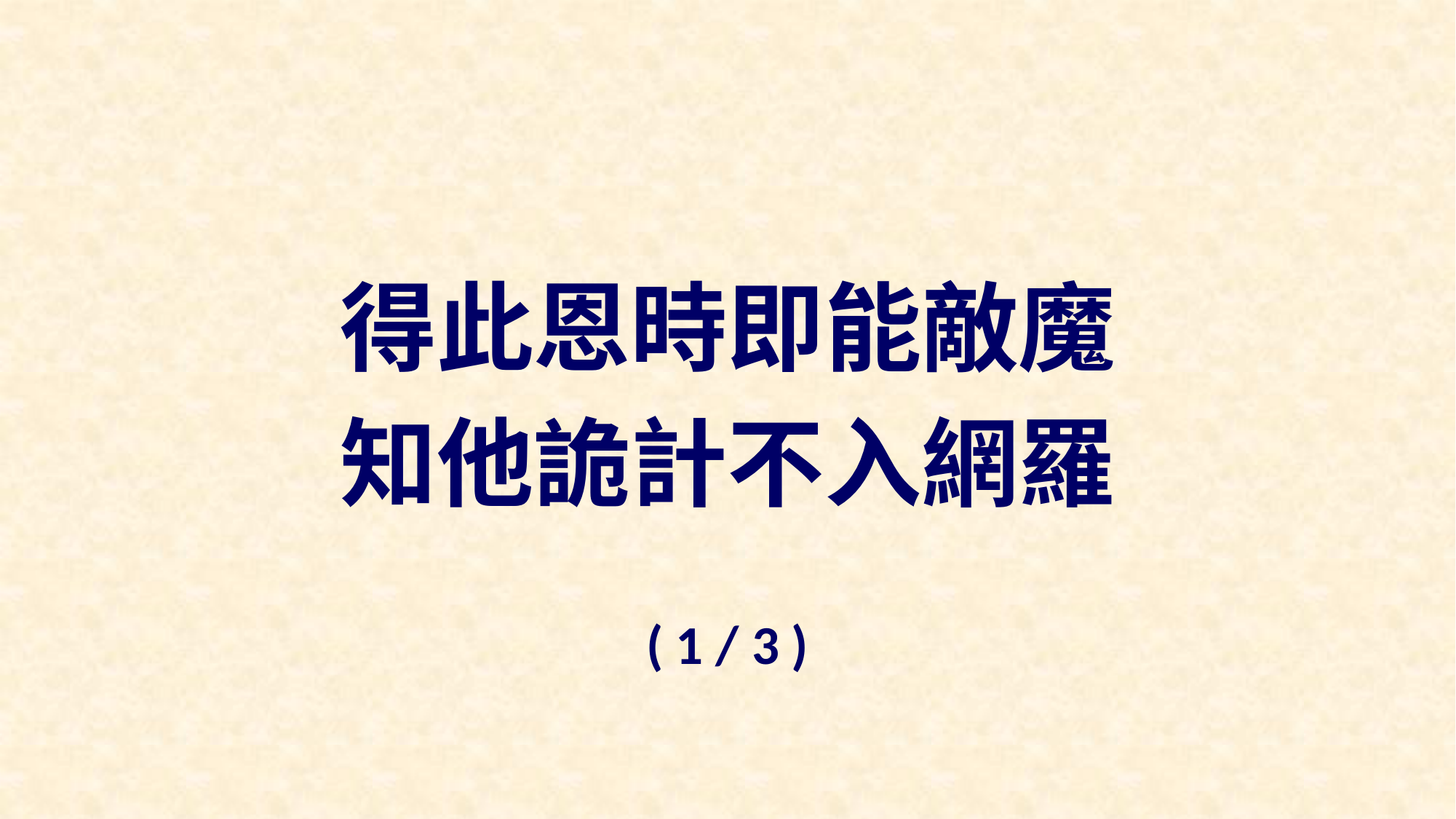

得此恩時即能敵魔
知他詭計不入網羅
( 1 / 3 )